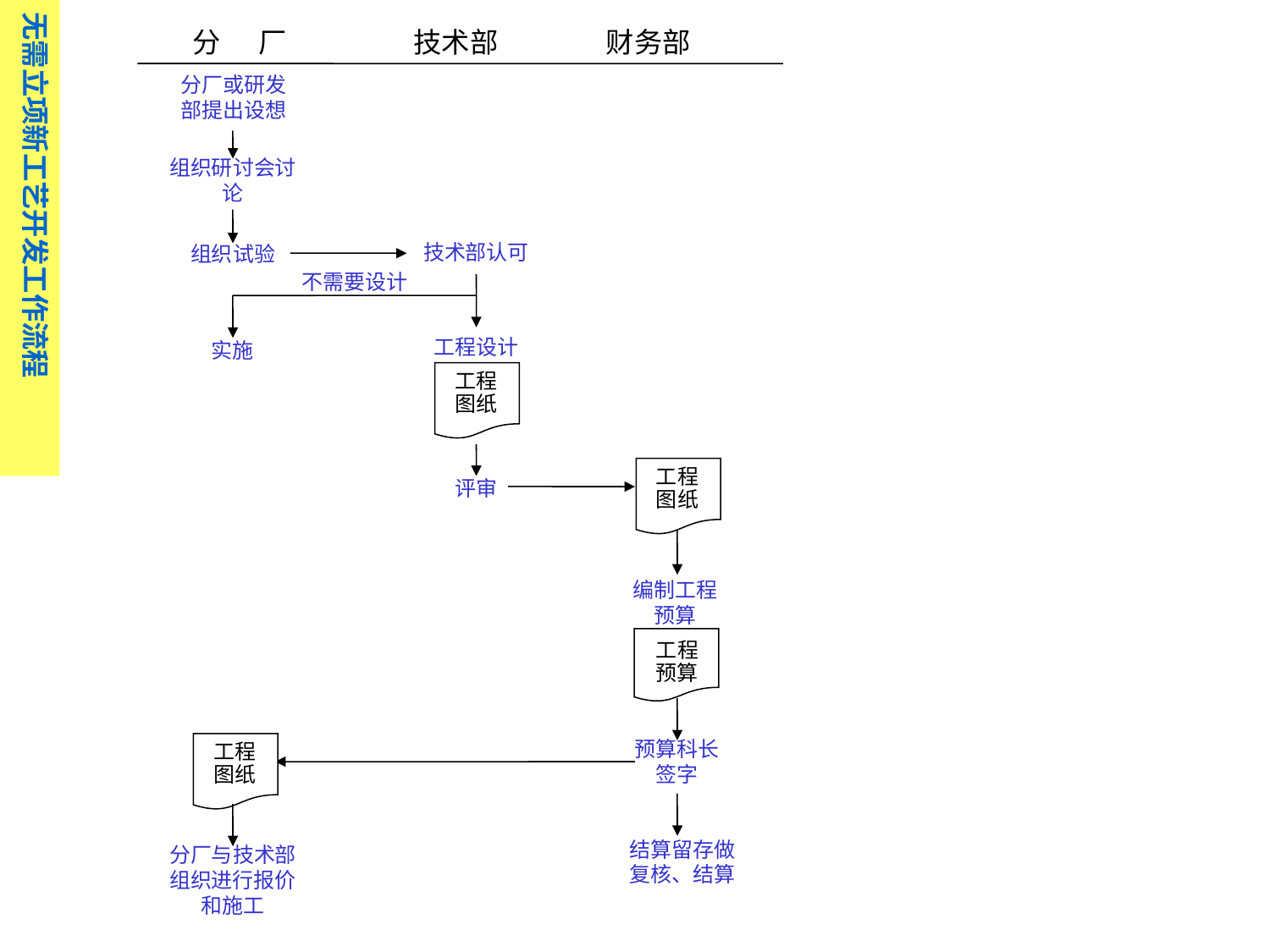

无需立项新工艺开发工作流程
分      厂                    技术部                 财务部

分厂或研发部提出设想

组织研讨会讨论

技术部认可
组织试验

不需要设计

工程设计
实施

工程图纸

工程图纸
评审

编制工程预算

工程预算

预算科长签字

工程图纸

结算留存做复核、结算
分厂与技术部组织进行报价和施工
50